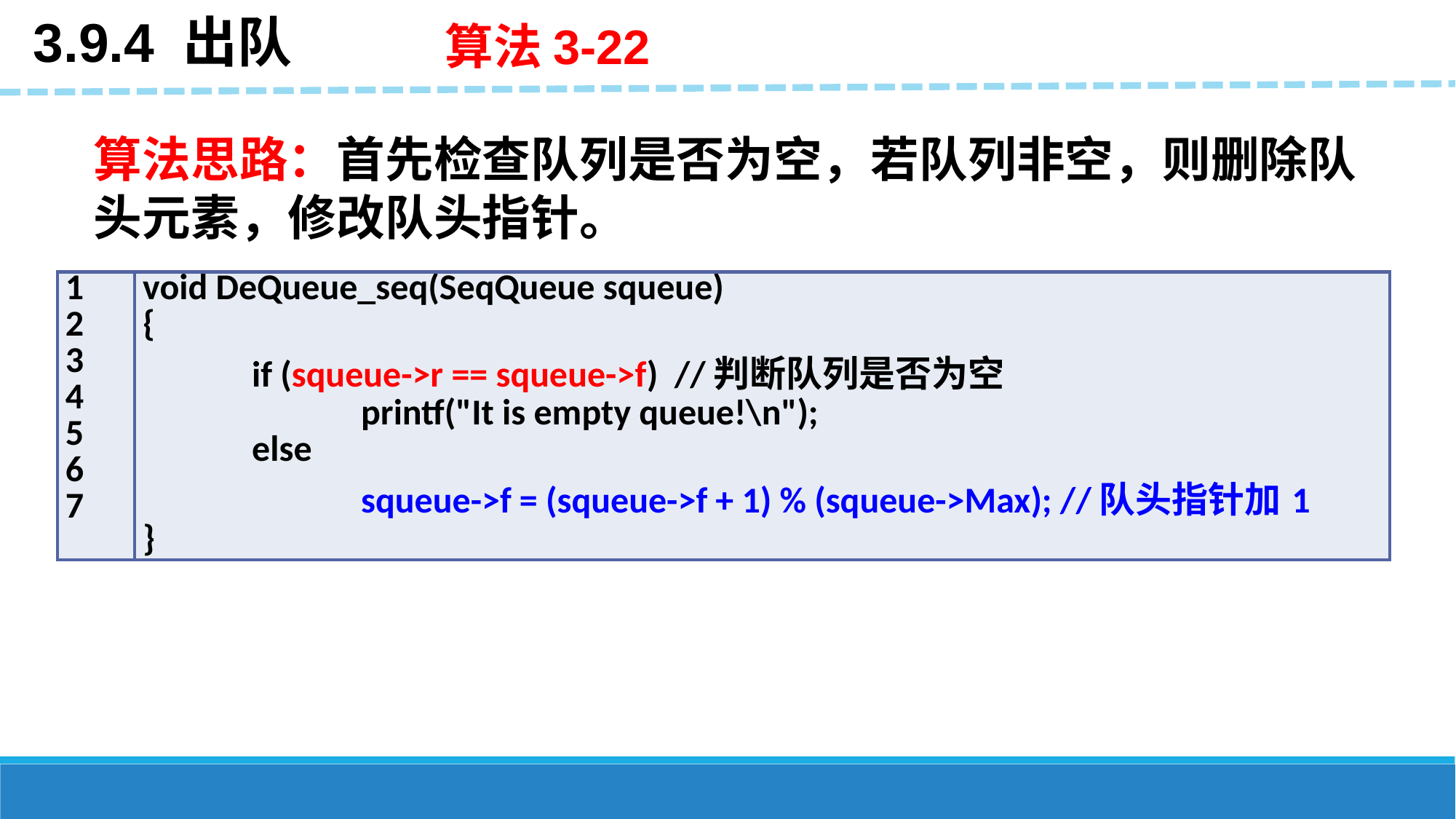

3.9.4 出队
算法3-22
算法思路：首先检查队列是否为空，若队列非空，则删除队头元素，修改队头指针。
| 1 2 3 4 5 6 7 | void DeQueue\_seq(SeqQueue squeue) { if (squeue->r == squeue->f) //判断队列是否为空 printf("It is empty queue!\n"); else squeue->f = (squeue->f + 1) % (squeue->Max); //队头指针加1 } |
| --- | --- |